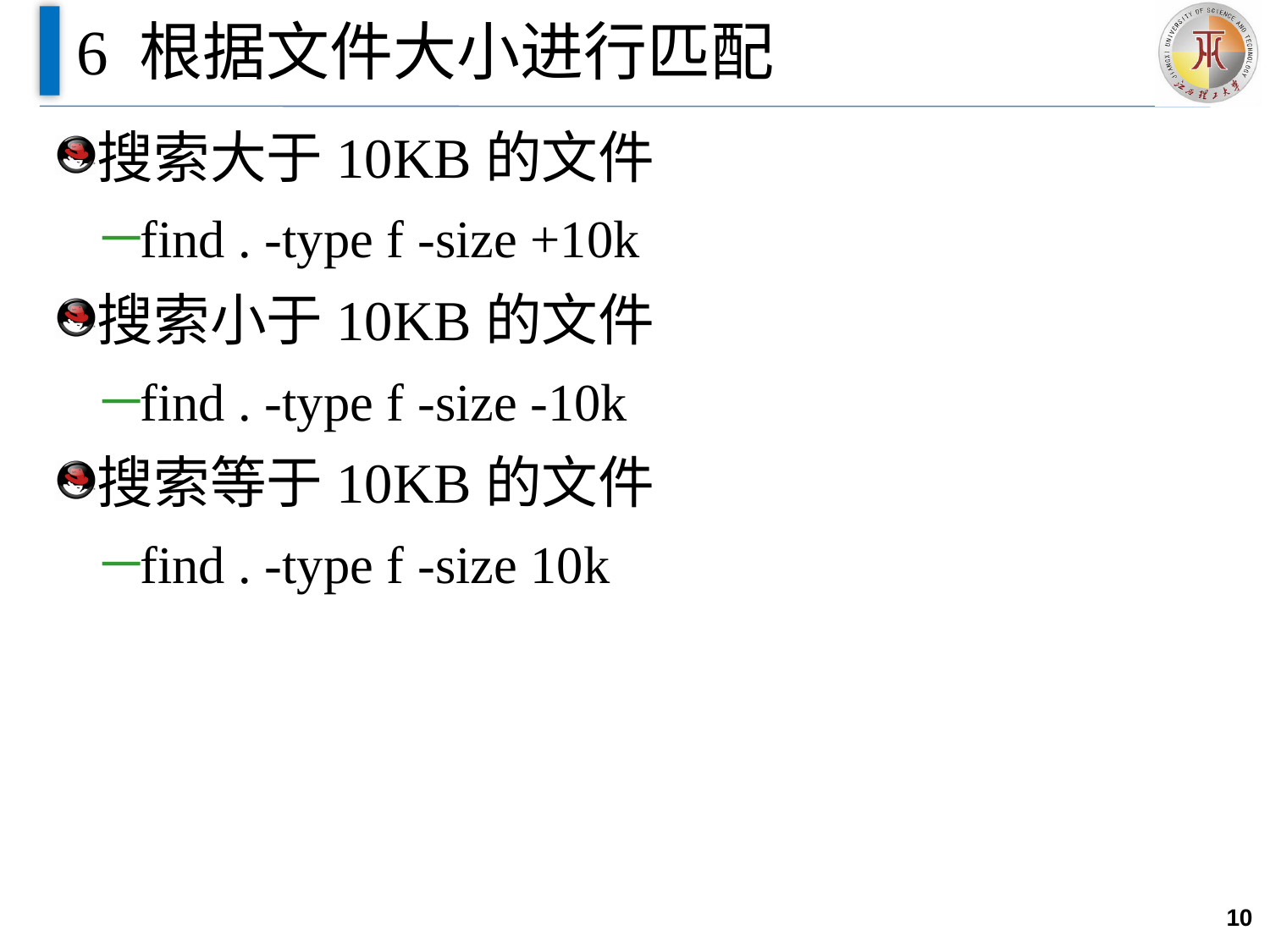

# 6 根据文件大小进行匹配
搜索大于10KB的文件
find . -type f -size +10k
搜索小于10KB的文件
find . -type f -size -10k
搜索等于10KB的文件
find . -type f -size 10k
10